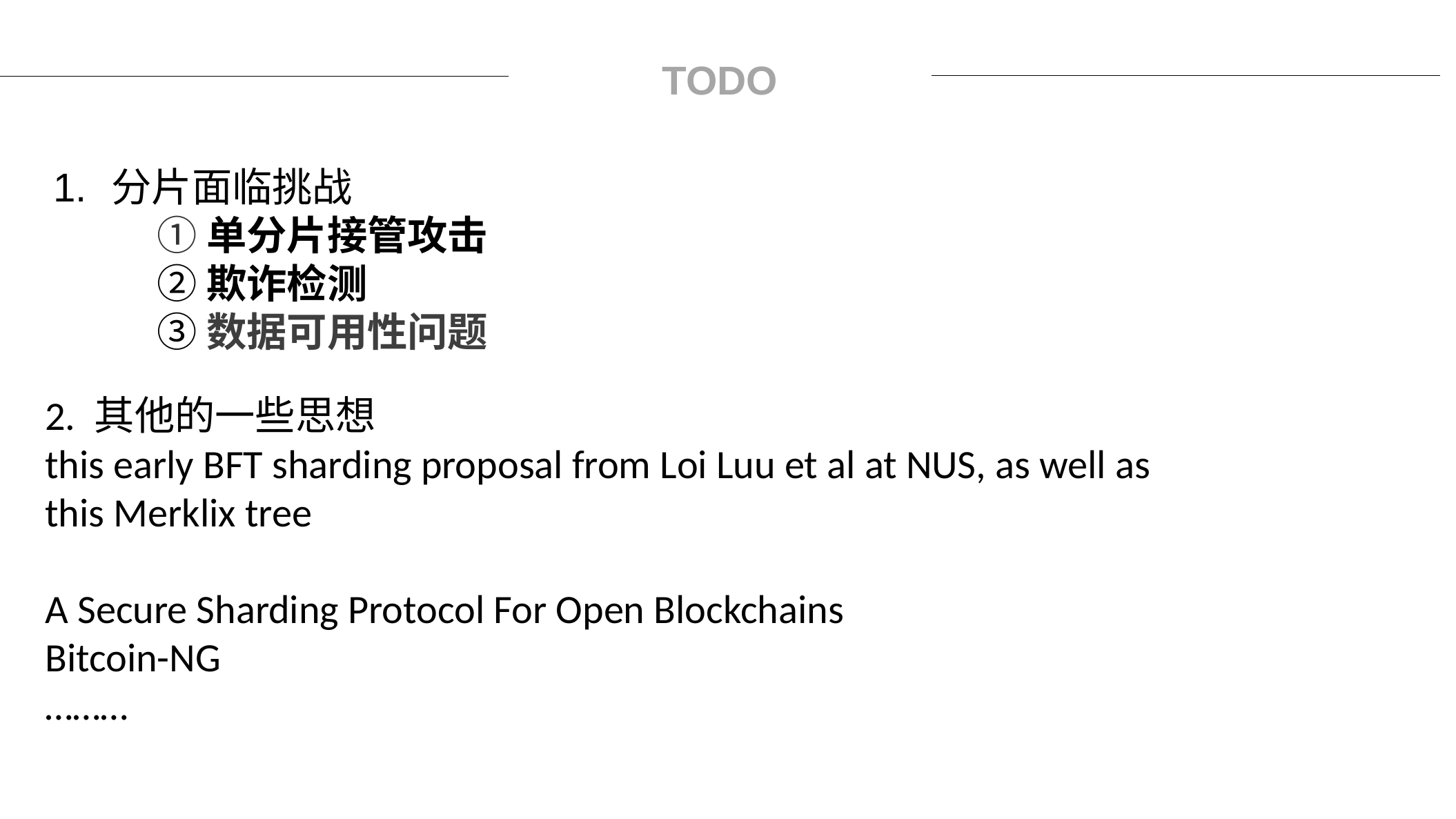

TODO
分片面临挑战
	①单分片接管攻击
	②欺诈检测
	③数据可用性问题
2. 其他的一些思想
this early BFT sharding proposal from Loi Luu et al at NUS, as well as this Merklix tree

A Secure Sharding Protocol For Open Blockchains
Bitcoin-NG
………